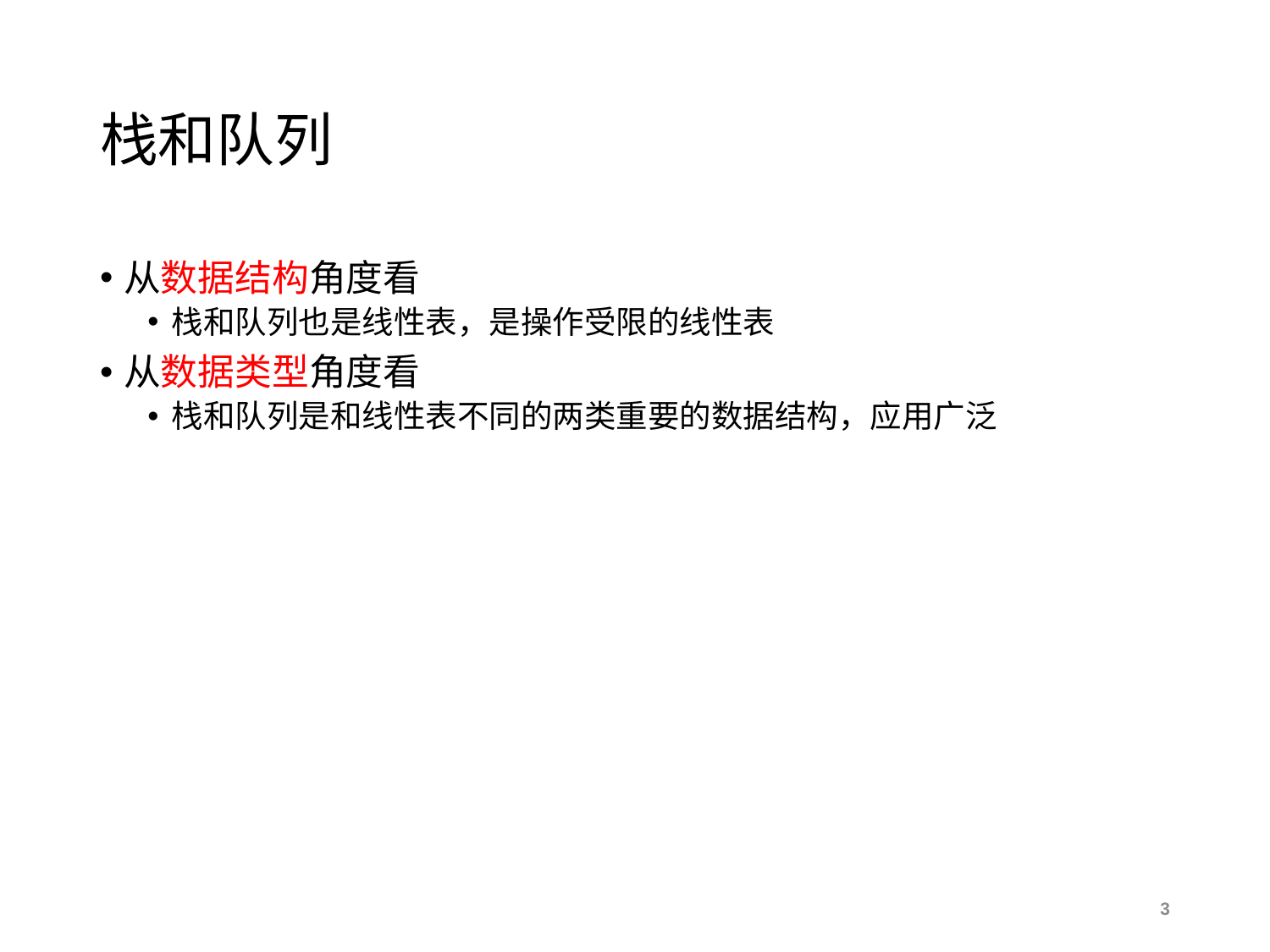

# 栈和队列
从数据结构角度看
栈和队列也是线性表，是操作受限的线性表
从数据类型角度看
栈和队列是和线性表不同的两类重要的数据结构，应用广泛
3